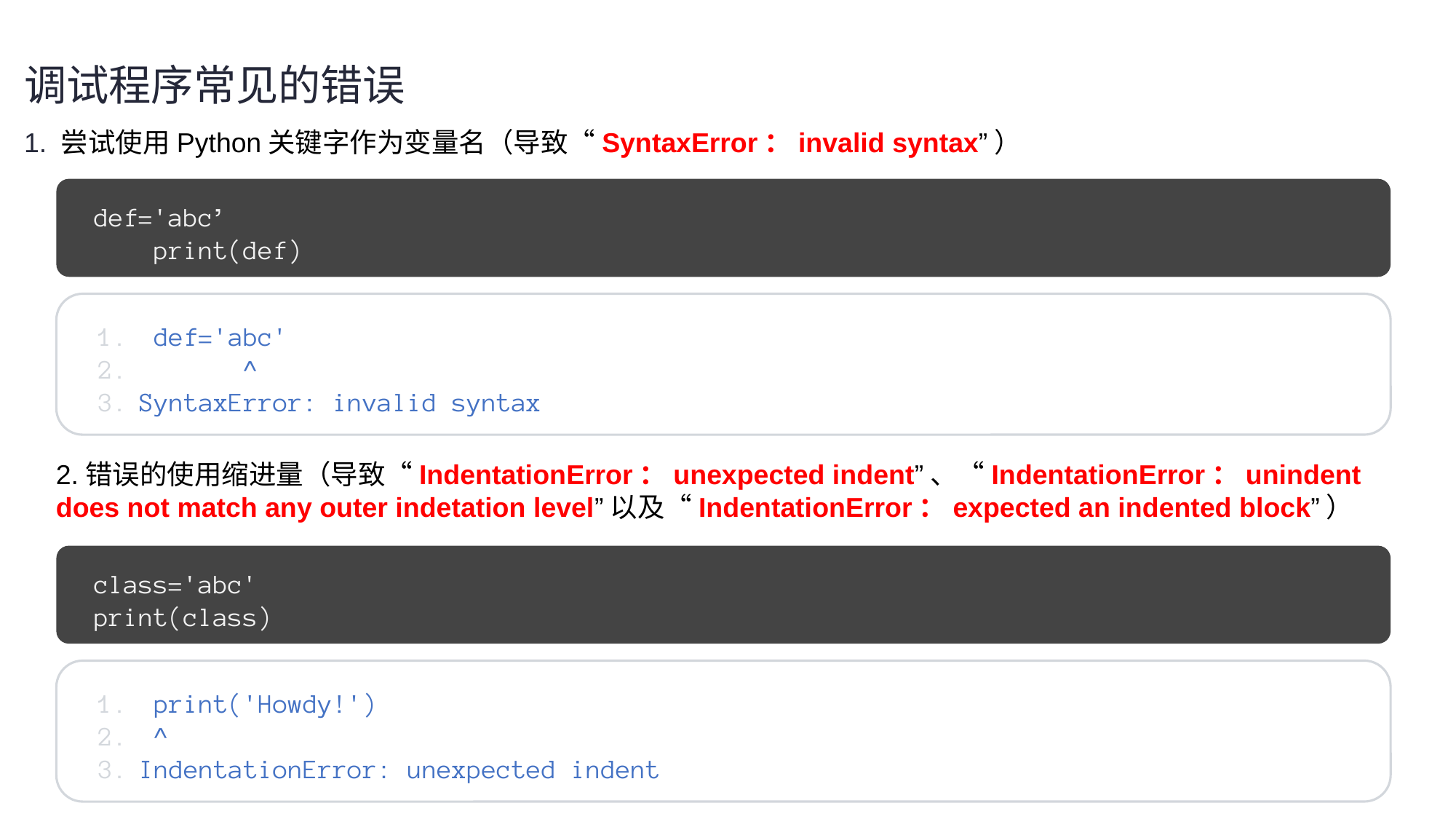

调试程序常见的错误
1. 尝试使用Python关键字作为变量名（导致“SyntaxError：invalid syntax”）
def='abc’
    print(def)
 def='abc'
       ^
SyntaxError: invalid syntax
2.错误的使用缩进量（导致“IndentationError：unexpected indent”、“IndentationError：unindent does not match any outer indetation level”以及“IndentationError：expected an indented block”）
class='abc'
print(class)
 print('Howdy!')
 ^
IndentationError: unexpected indent